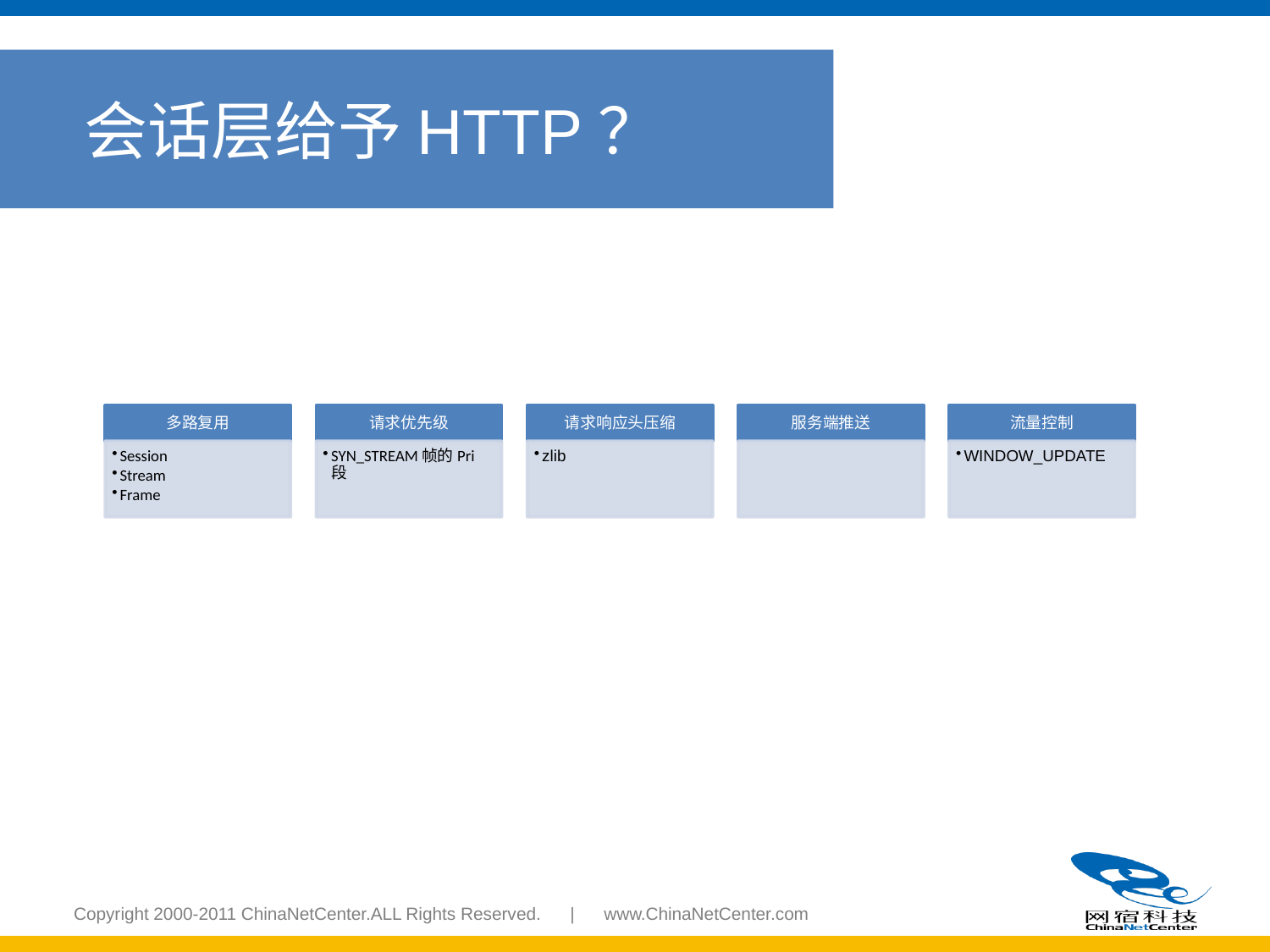

会话层给予HTTP？
多路复用
Session
Stream
Frame
请求优先级
SYN_STREAM帧的Pri段
请求响应头压缩
zlib
服务端推送
流量控制
WINDOW_UPDATE